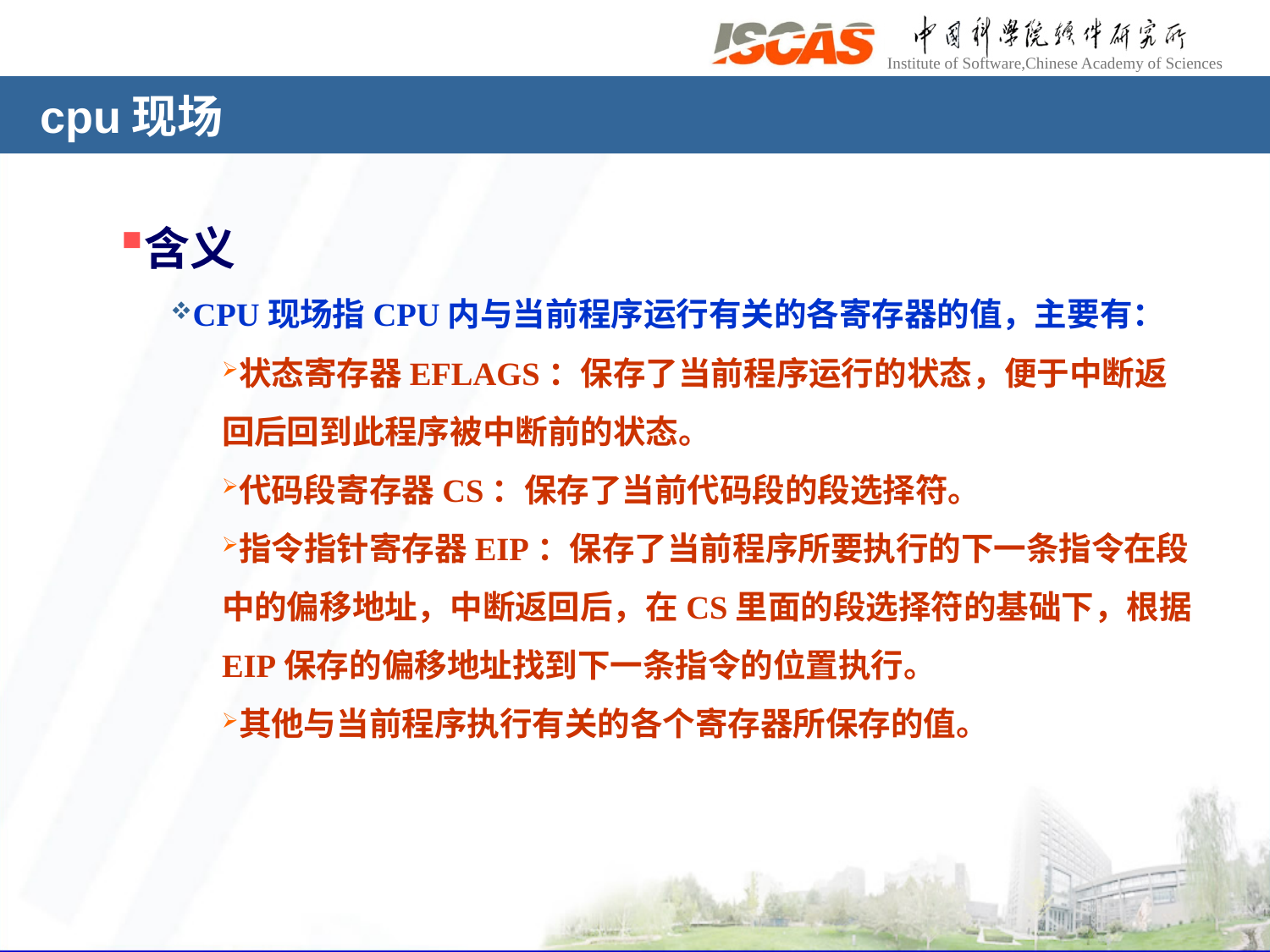

# cpu现场
含义
CPU现场指CPU内与当前程序运行有关的各寄存器的值，主要有：
状态寄存器EFLAGS：保存了当前程序运行的状态，便于中断返回后回到此程序被中断前的状态。
代码段寄存器CS：保存了当前代码段的段选择符。
指令指针寄存器EIP：保存了当前程序所要执行的下一条指令在段中的偏移地址，中断返回后，在CS里面的段选择符的基础下，根据EIP保存的偏移地址找到下一条指令的位置执行。
其他与当前程序执行有关的各个寄存器所保存的值。